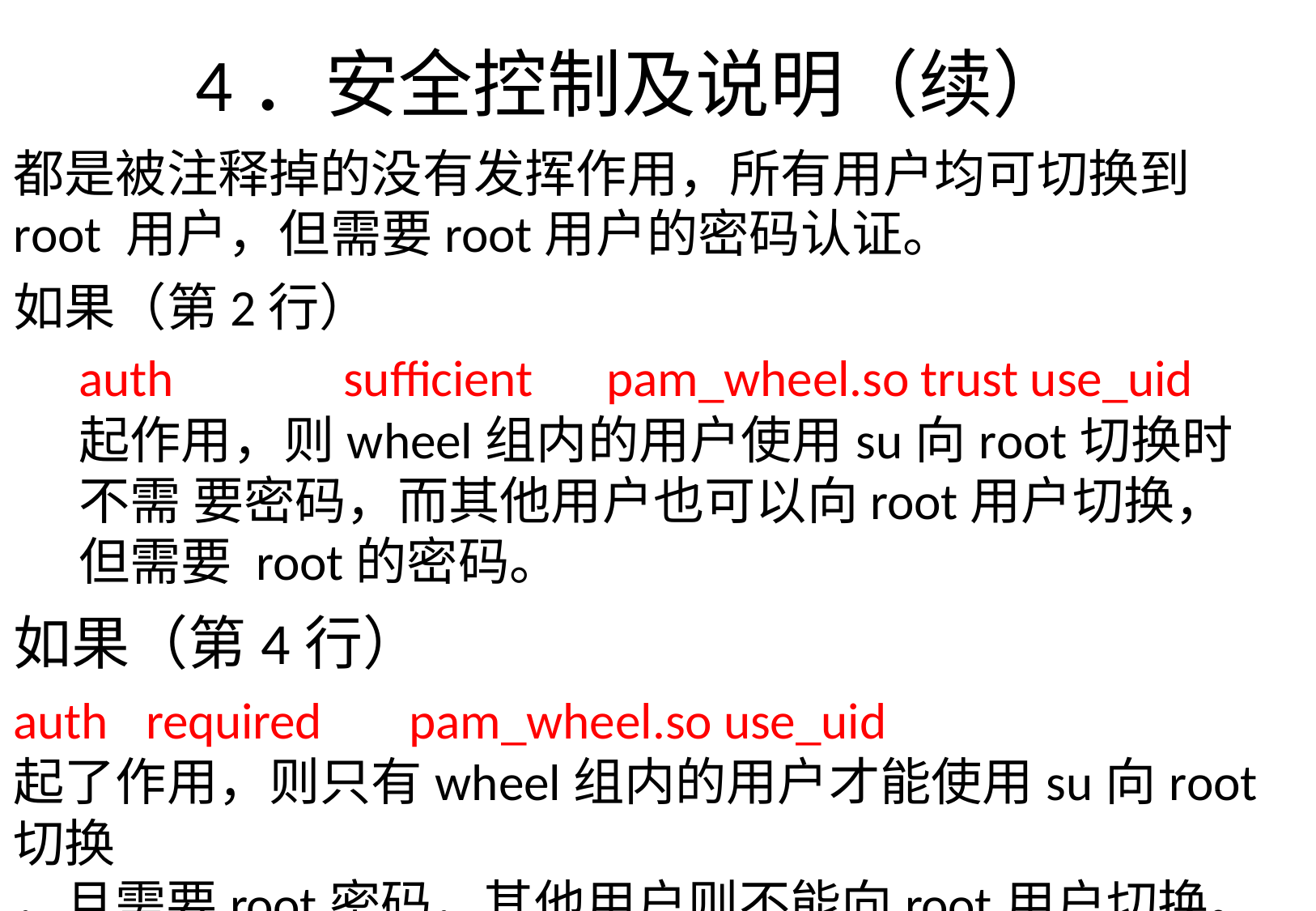

# 4．安全控制及说明（续）
都是被注释掉的没有发挥作用，所有用户均可切换到root 用户，但需要root用户的密码认证。
如果（第2行）
auth	sufficient	pam_wheel.so trust use_uid
起作用，则wheel组内的用户使用su向root切换时不需 要密码，而其他用户也可以向root用户切换，但需要 root的密码。
如果（第4行）
auth	required	pam_wheel.so use_uid
起了作用，则只有wheel组内的用户才能使用su向root切换
，且需要root密码，其他用户则不能向root用户切换。